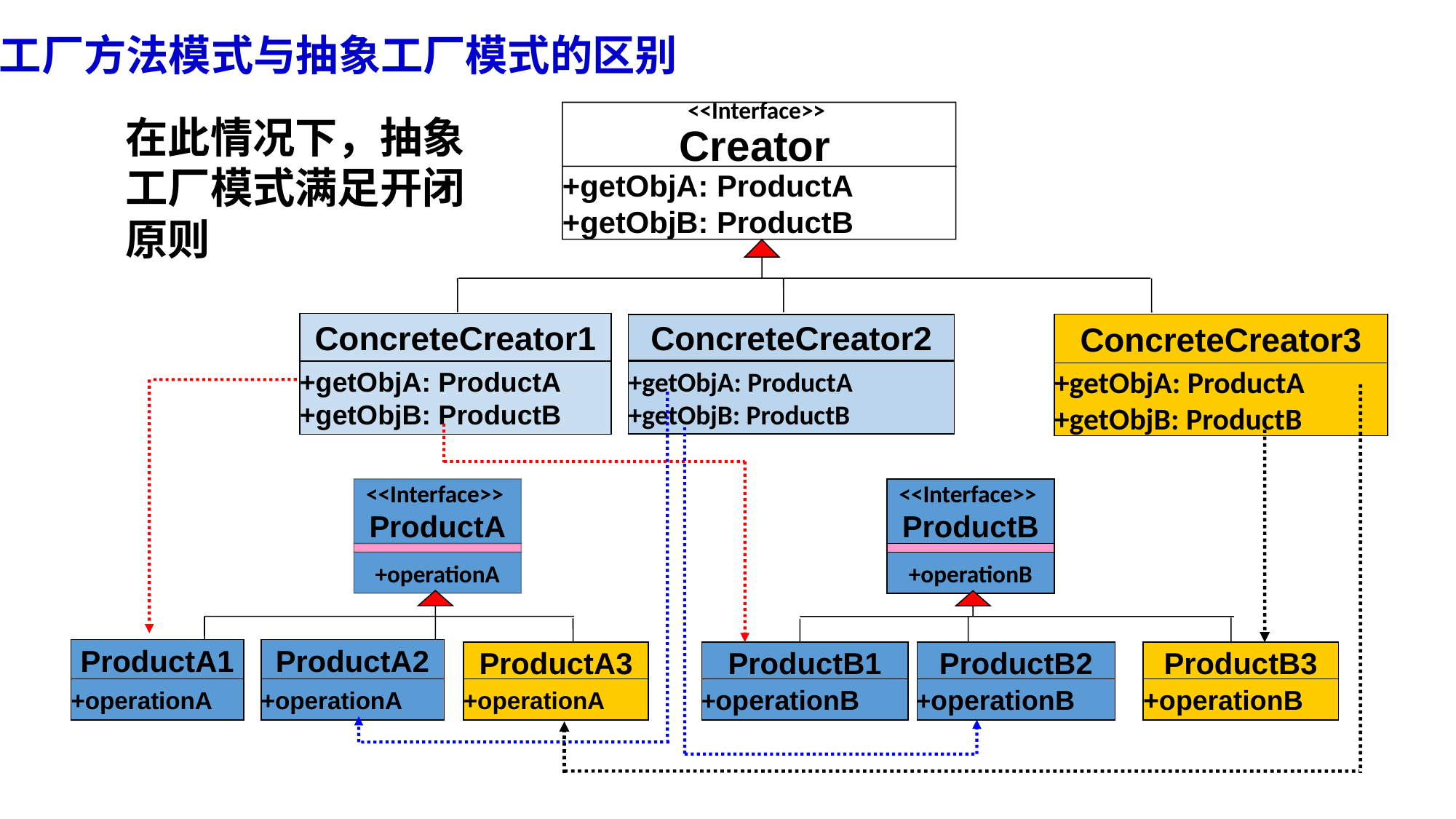

工厂方法模式与抽象工厂模式的区别
<<Interface>>
Creator
在此情况下，抽象工厂模式满足开闭原则
+getObjA: ProductA
+getObjB: ProductB

ConcreteCreator1
ConcreteCreator3
+getObjA: ProductA
+getObjB: ProductB
ConcreteCreator2
+getObjA: ProductA
+getObjB: ProductB
+getObjA: ProductA
+getObjB: ProductB

<<Interface>>
ProductA

+operationA
<<Interface>>
ProductB

+operationB

ProductA1
+operationA
ProductA2
+operationA
ProductA3
+operationA
ProductB1
+operationB
ProductB2
+operationB
ProductB3
+operationB